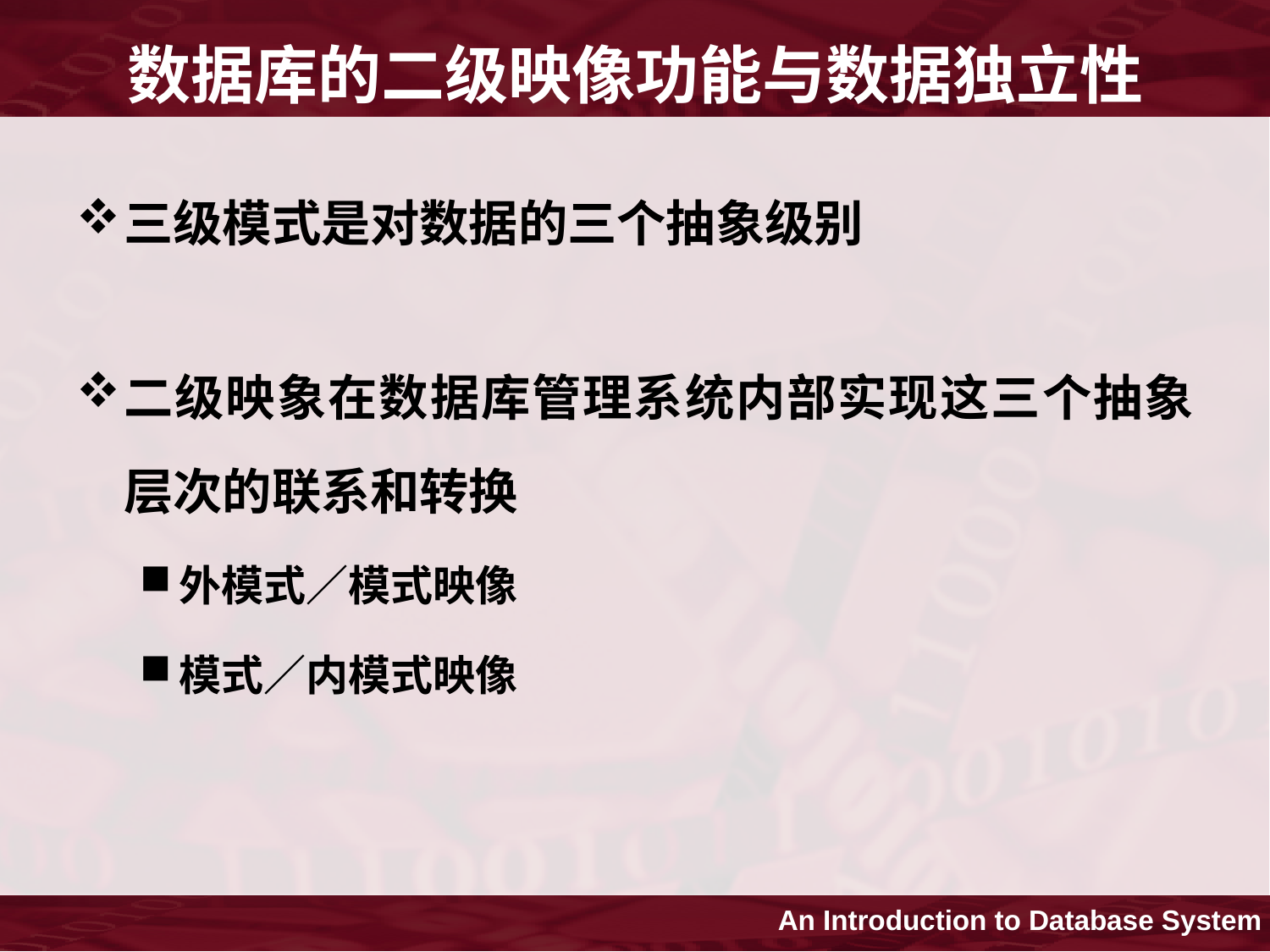

# 数据库的二级映像功能与数据独立性
三级模式是对数据的三个抽象级别

二级映象在数据库管理系统内部实现这三个抽象层次的联系和转换
外模式／模式映像
模式／内模式映像